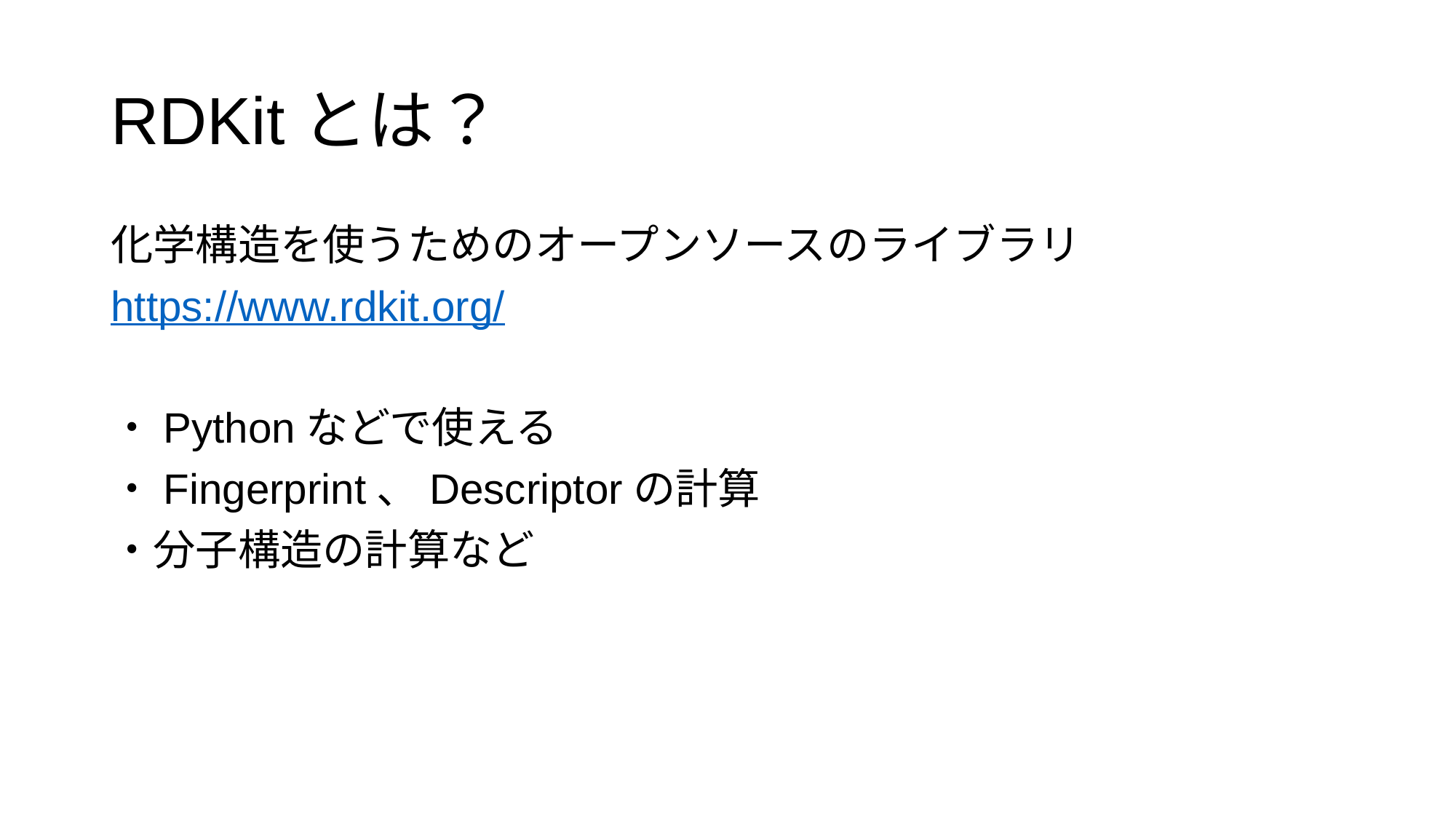

# RDKitとは？
化学構造を使うためのオープンソースのライブラリ
https://www.rdkit.org/

・Pythonなどで使える
・Fingerprint、Descriptorの計算
・分子構造の計算など